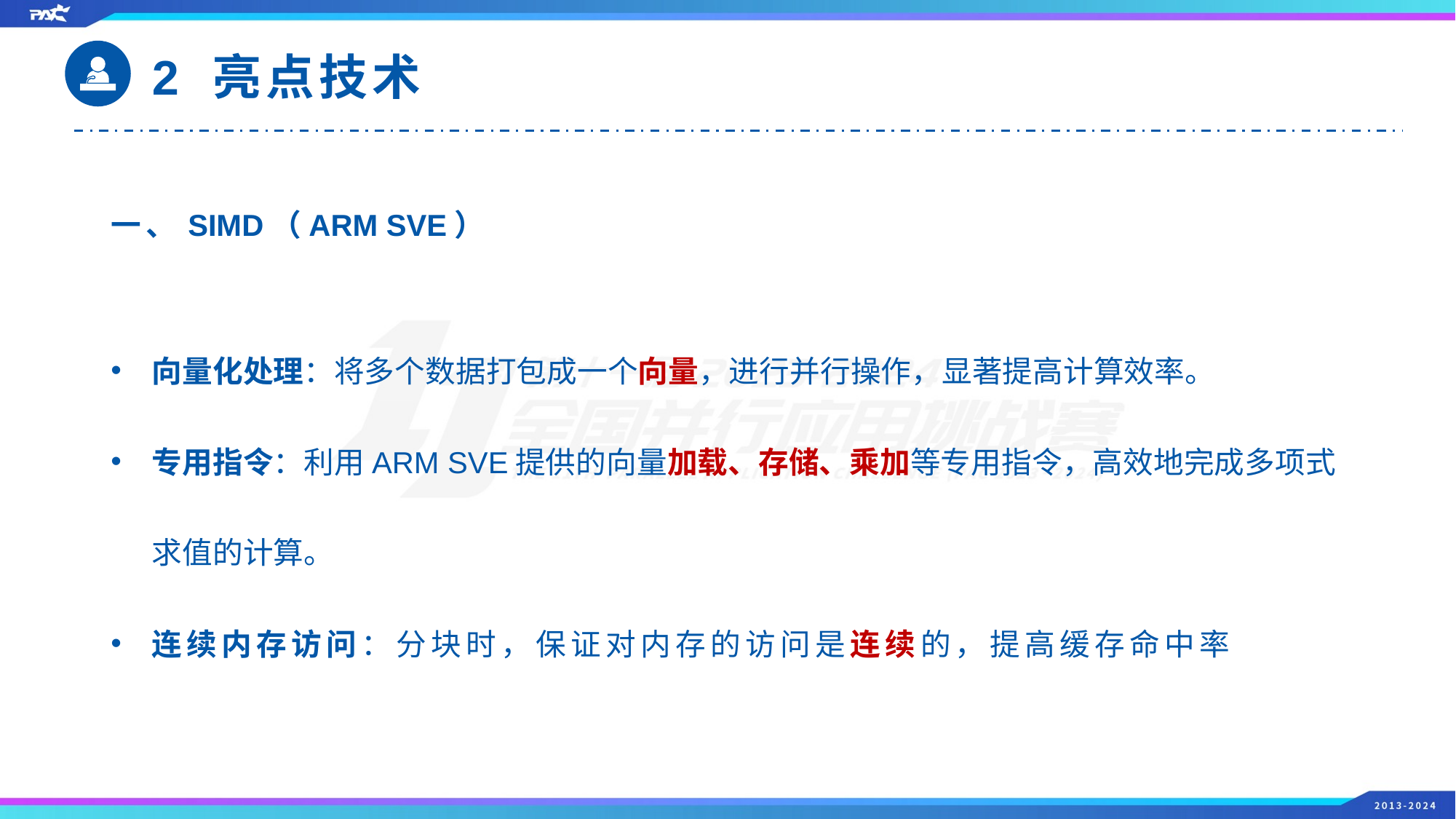

2 亮点技术
一、SIMD（ARM SVE）

向量化处理：将多个数据打包成一个向量，进行并行操作，显著提高计算效率。
专用指令：利用ARM SVE提供的向量加载、存储、乘加等专用指令，高效地完成多项式求值的计算。
连续内存访问：分块时，保证对内存的访问是连续的，提高缓存命中率